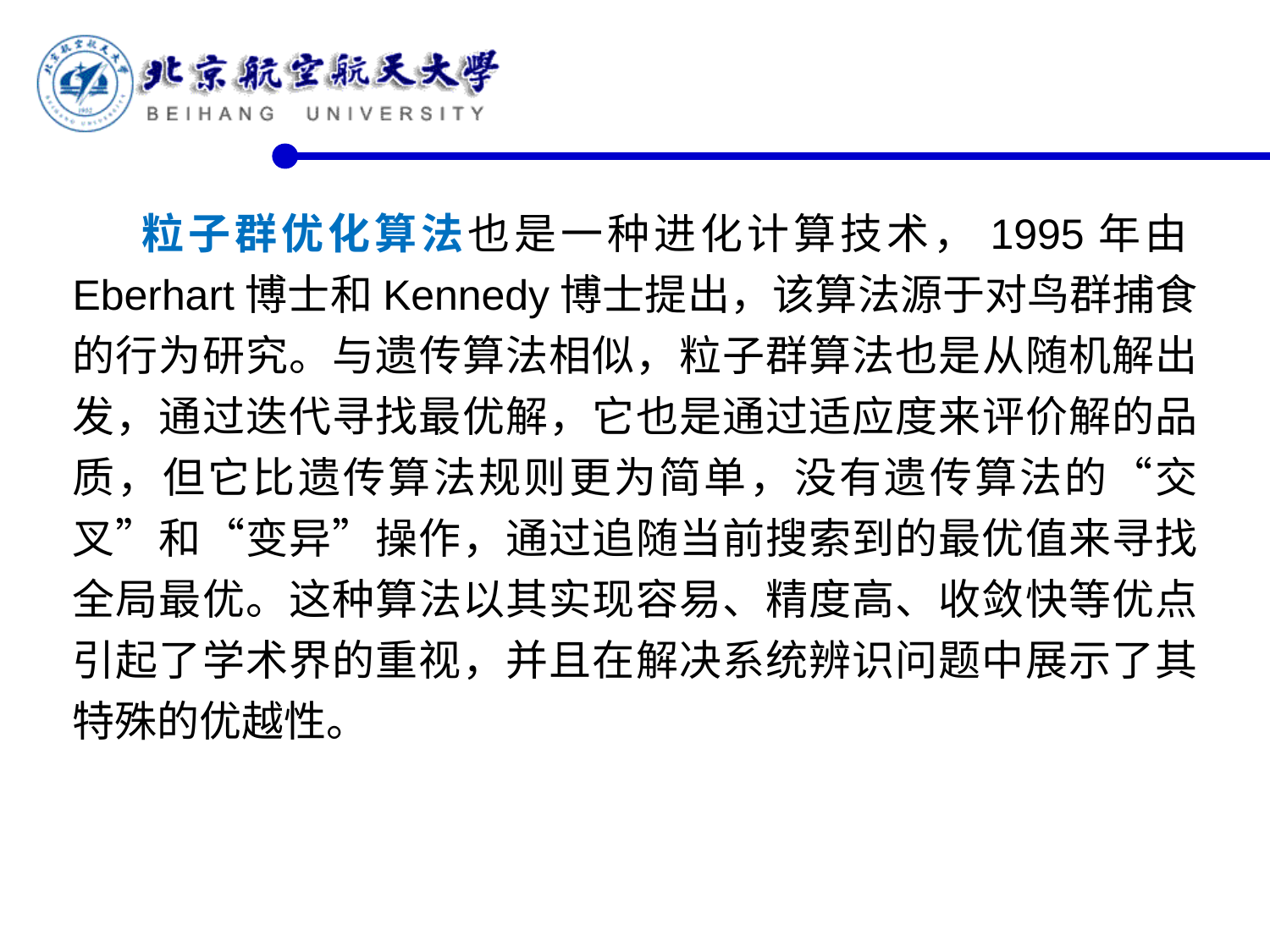

粒子群优化算法也是一种进化计算技术，1995年由Eberhart博士和Kennedy博士提出，该算法源于对鸟群捕食的行为研究。与遗传算法相似，粒子群算法也是从随机解出发，通过迭代寻找最优解，它也是通过适应度来评价解的品质，但它比遗传算法规则更为简单，没有遗传算法的“交叉”和“变异”操作，通过追随当前搜索到的最优值来寻找全局最优。这种算法以其实现容易、精度高、收敛快等优点引起了学术界的重视，并且在解决系统辨识问题中展示了其特殊的优越性。